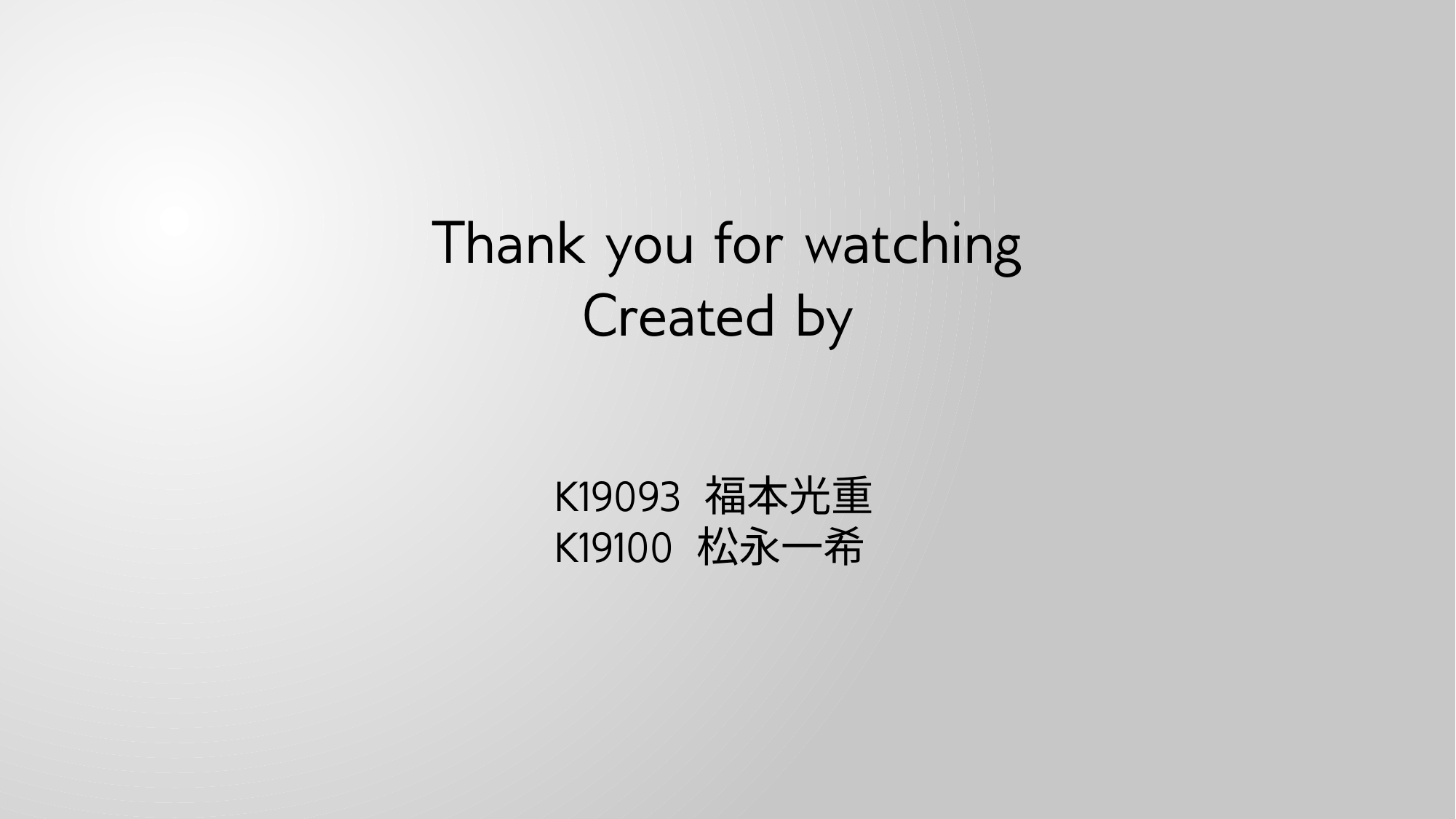

Thank you for watching
Created by
K19093 福本光重
K19100 松永一希